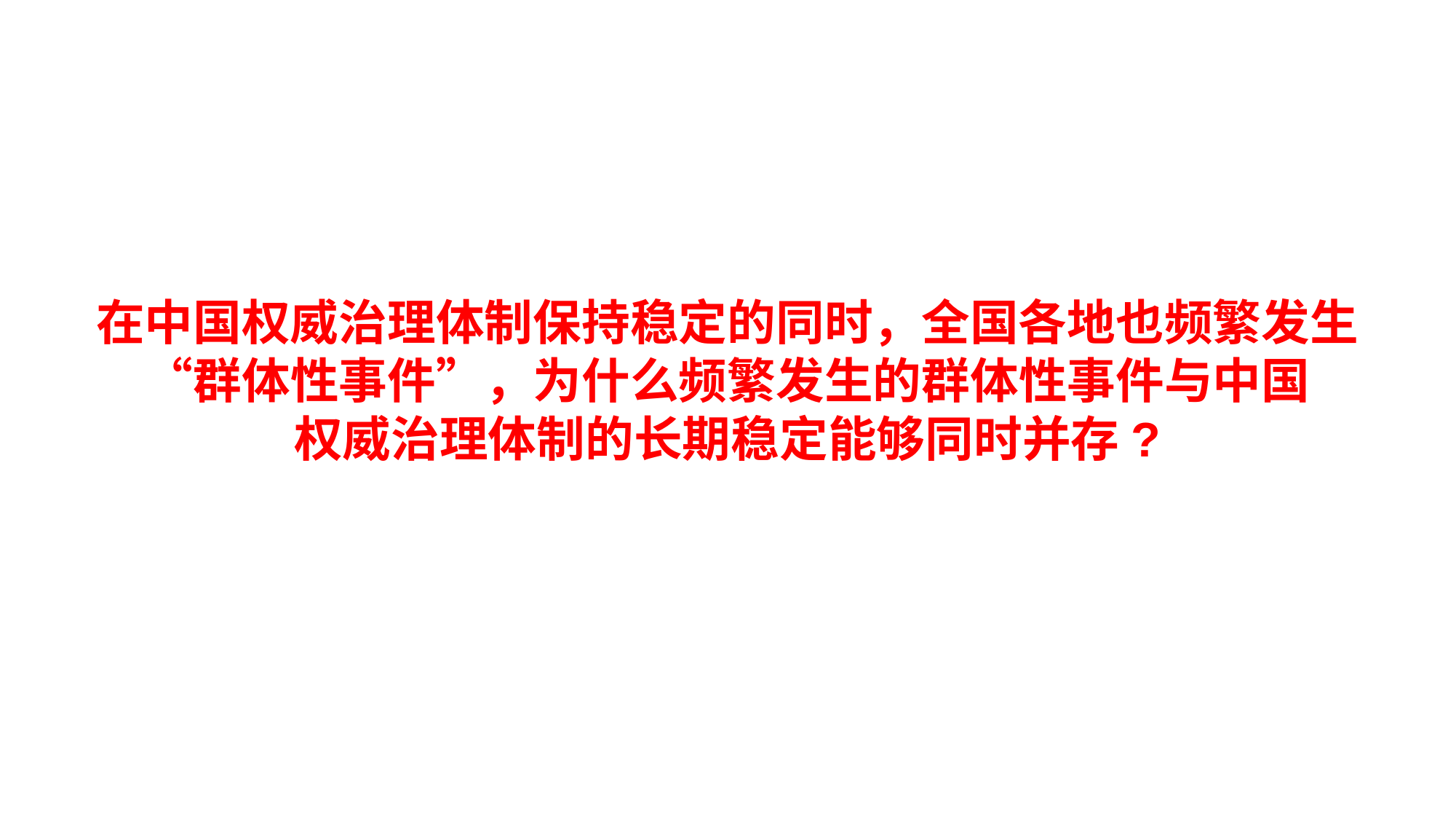

在中国权威治理体制保持稳定的同时，全国各地也频繁发生 “群体性事件”，为什么频繁发生的群体性事件与中国
权威治理体制的长期稳定能够同时并存?